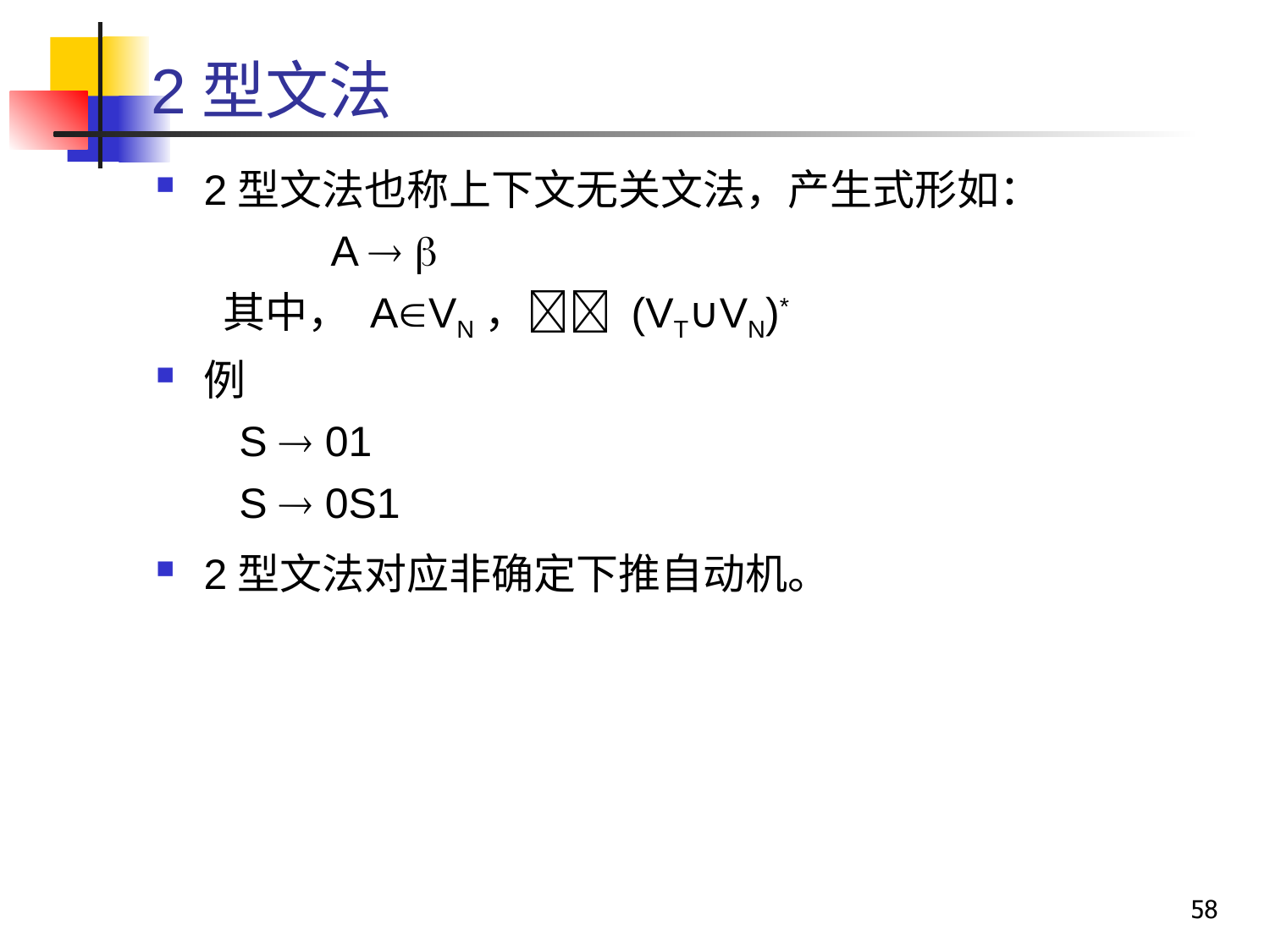

# 2型文法
2型文法也称上下文无关文法，产生式形如：
		A → β
	 其中， A∈VN，β∈ (VT∪VN)*
例
       S → 01
       S → 0S1
2型文法对应非确定下推自动机。
58